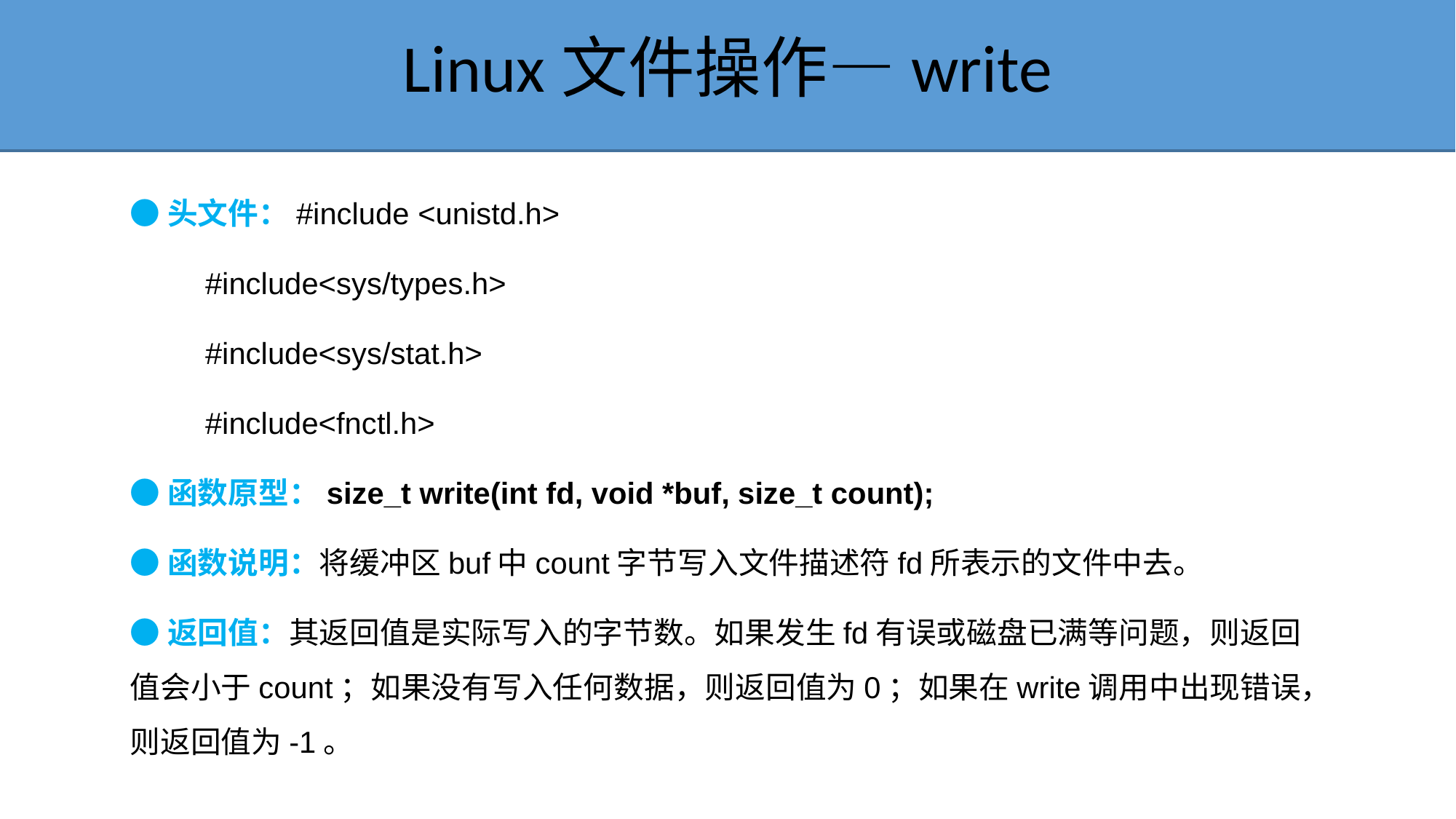

Linux文件操作—write

●头文件：#include <unistd.h>
         #include<sys/types.h>
         #include<sys/stat.h>
         #include<fnctl.h>
●函数原型：size_t write(int fd, void *buf, size_t count);
●函数说明：将缓冲区buf中count字节写入文件描述符fd所表示的文件中去。
●返回值：其返回值是实际写入的字节数。如果发生fd有误或磁盘已满等问题，则返回值会小于count；如果没有写入任何数据，则返回值为0；如果在write调用中出现错误，则返回值为-1。